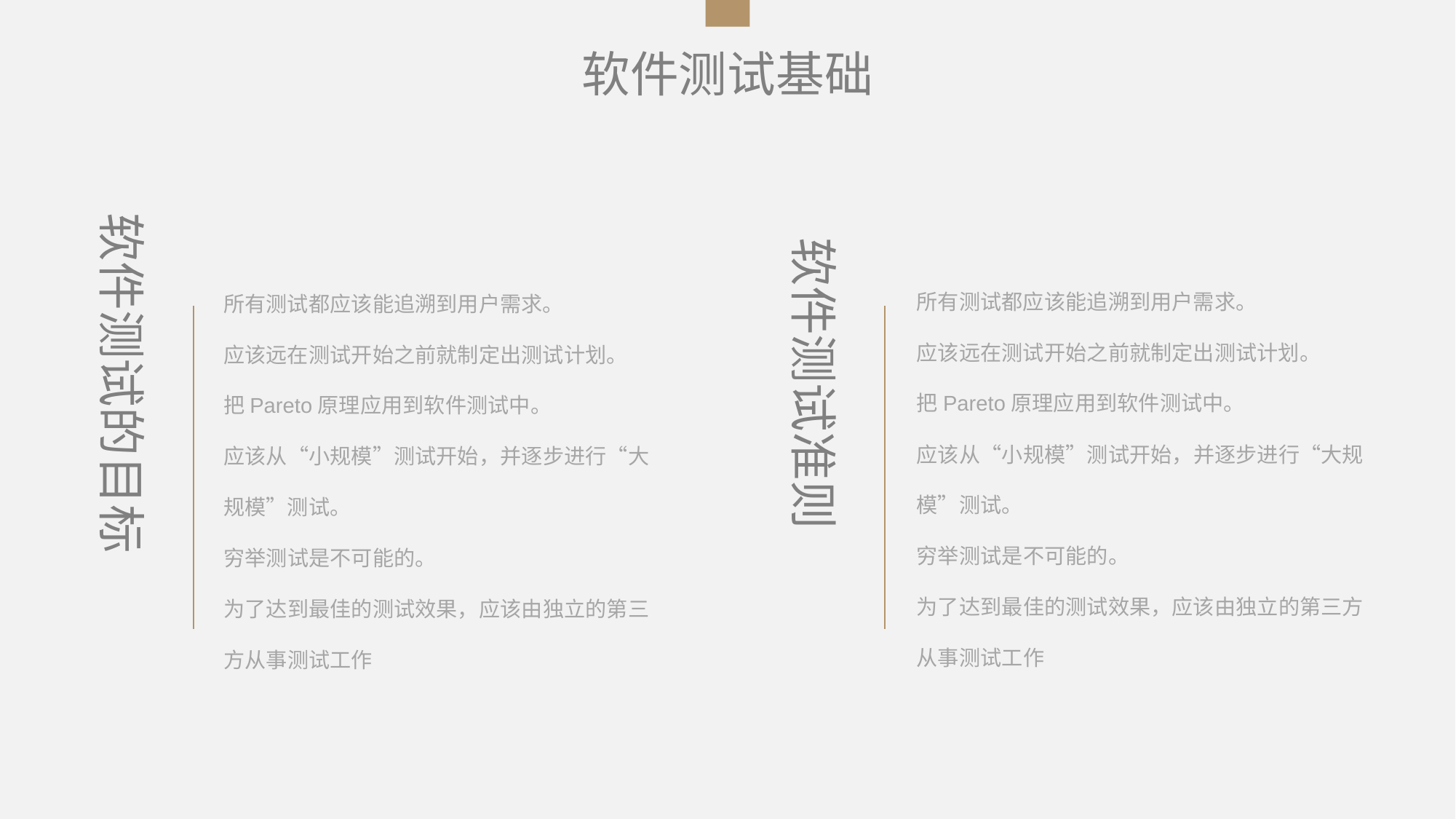

软件测试基础
软件测试的目标
软件测试准则
所有测试都应该能追溯到用户需求。
应该远在测试开始之前就制定出测试计划。
把Pareto原理应用到软件测试中。
应该从“小规模”测试开始，并逐步进行“大规模”测试。
穷举测试是不可能的。
为了达到最佳的测试效果，应该由独立的第三方从事测试工作
所有测试都应该能追溯到用户需求。
应该远在测试开始之前就制定出测试计划。
把Pareto原理应用到软件测试中。
应该从“小规模”测试开始，并逐步进行“大规模”测试。
穷举测试是不可能的。
为了达到最佳的测试效果，应该由独立的第三方从事测试工作